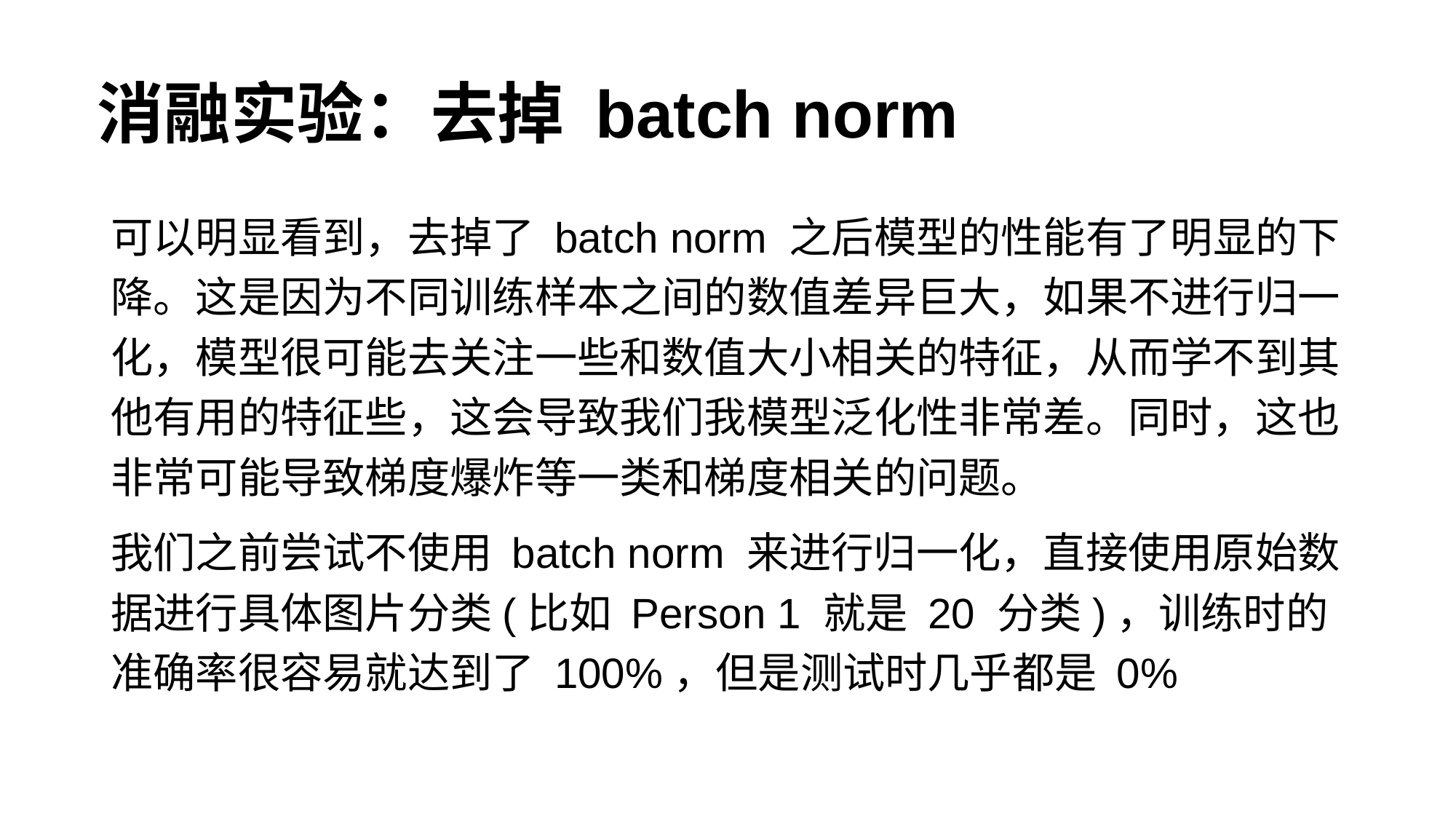

# 消融实验：去掉 batch norm
可以明显看到，去掉了 batch norm 之后模型的性能有了明显的下降。这是因为不同训练样本之间的数值差异巨大，如果不进行归一化，模型很可能去关注一些和数值大小相关的特征，从而学不到其他有用的特征些，这会导致我们我模型泛化性非常差。同时，这也非常可能导致梯度爆炸等一类和梯度相关的问题。
我们之前尝试不使用 batch norm 来进行归一化，直接使用原始数据进行具体图片分类(比如 Person 1 就是 20 分类)，训练时的准确率很容易就达到了 100%，但是测试时几乎都是 0%